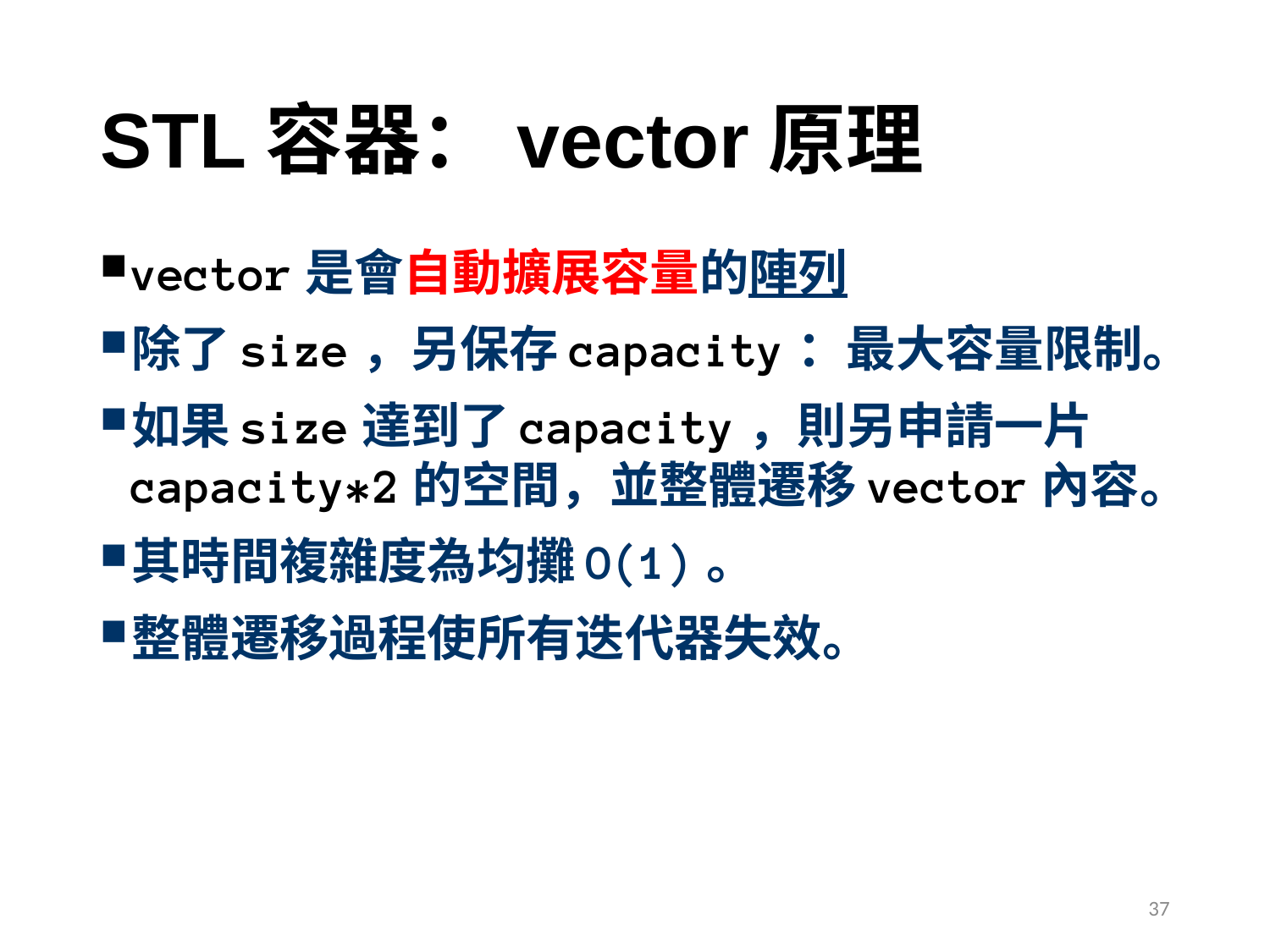

# STL容器：vector原理
vector是會自動擴展容量的陣列
除了size，另保存capacity：最大容量限制。
如果size達到了capacity，則另申請一片capacity*2的空間，並整體遷移vector內容。
其時間複雜度為均攤O(1)。
整體遷移過程使所有迭代器失效。
37